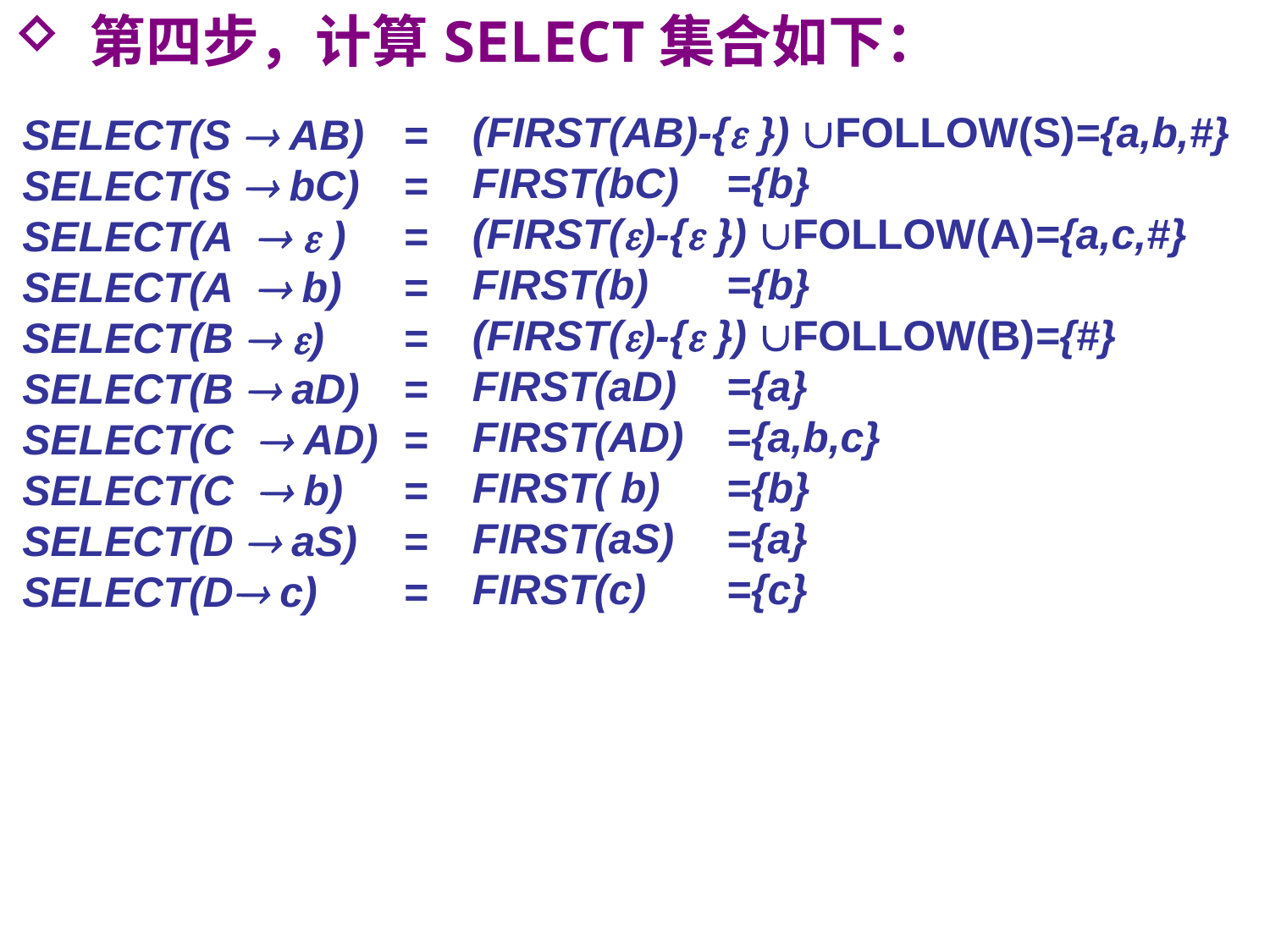

第四步，计算SELECT集合如下：
(FIRST(AB)-{ε }) ∪FOLLOW(S)={a,b,#}
FIRST(bC)	={b}
(FIRST(ε)-{ε }) ∪FOLLOW(A)={a,c,#}
FIRST(b)	={b}
(FIRST(ε)-{ε }) ∪FOLLOW(B)={#}
FIRST(aD)	={a}
FIRST(AD) 	={a,b,c}
FIRST( b)	={b}
FIRST(aS)	={a}
FIRST(c)	={c}
SELECT(S → AB)	=
SELECT(S → bC)	=
SELECT(A  → ε )	=
SELECT(A  → b)	=
SELECT(B → ε)	=
SELECT(B → aD)	=
SELECT(C  → AD)	=
SELECT(C  → b)	=
SELECT(D → aS)	=
SELECT(D→ c)	=